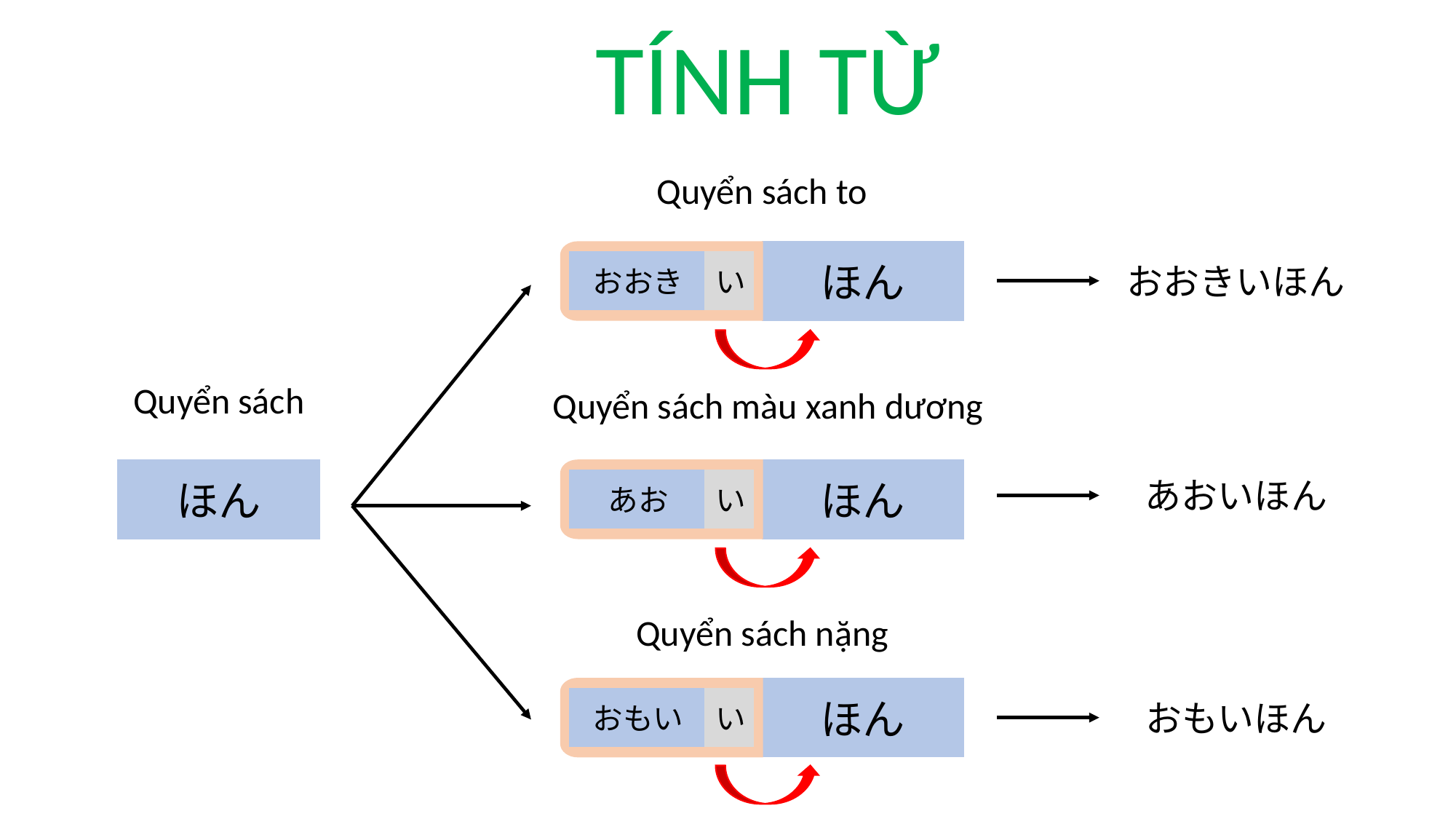

TÍNH TỪ
Quyển sách to

ほん
おおき
い
おおきいほん

Quyển sách
Quyển sách màu xanh dương
ほん

ほん
あおいほん
あお
い

Quyển sách nặng

ほん
おもい
い
おもいほん